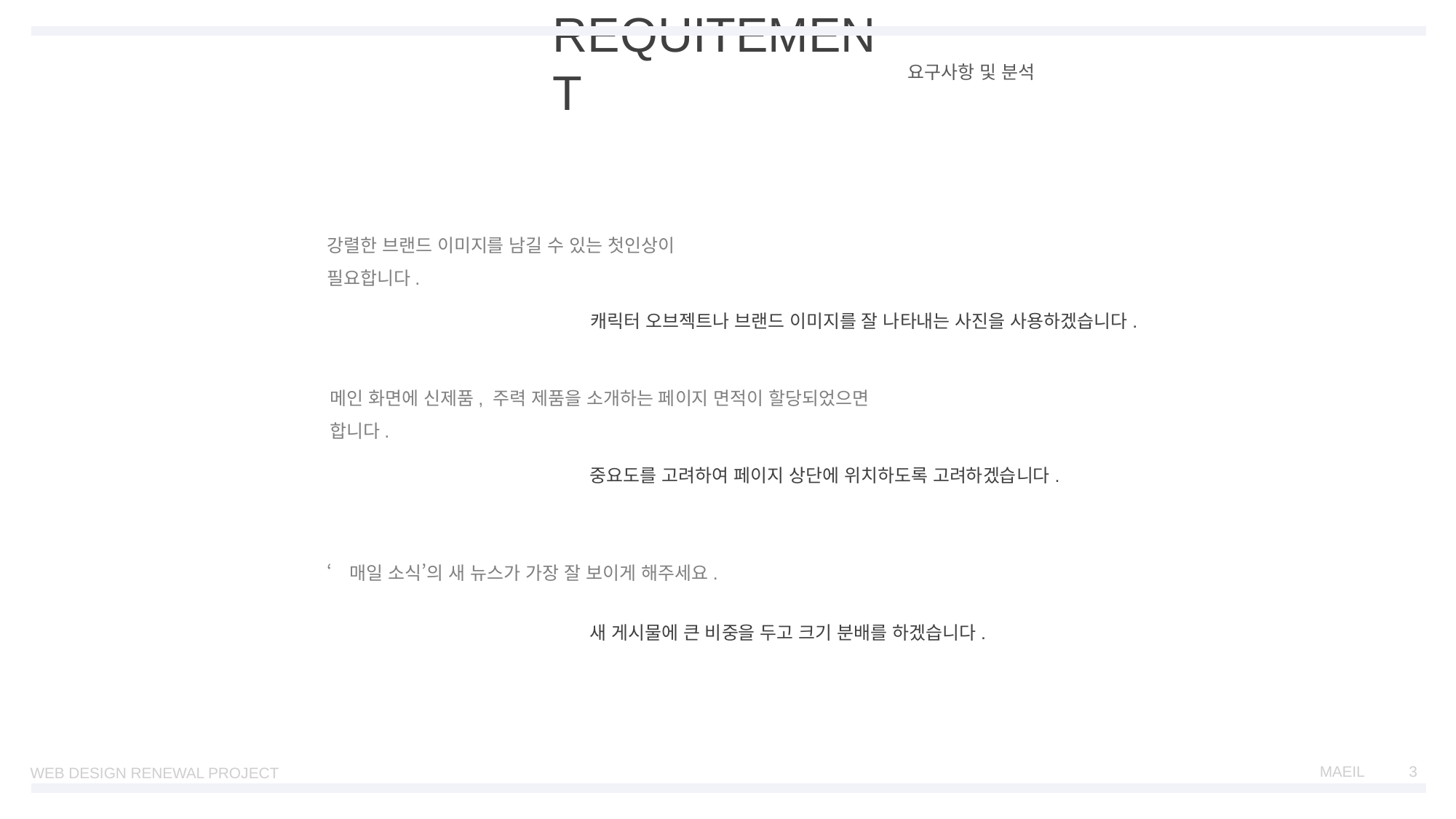

REQUITEMENT
요구사항 및 분석
강렬한 브랜드 이미지를 남길 수 있는 첫인상이 필요합니다.
캐릭터 오브젝트나 브랜드 이미지를 잘 나타내는 사진을 사용하겠습니다.
메인 화면에 신제품, 주력 제품을 소개하는 페이지 면적이 할당되었으면 합니다.
중요도를 고려하여 페이지 상단에 위치하도록 고려하겠습니다.
‘매일 소식’의 새 뉴스가 가장 잘 보이게 해주세요.
새 게시물에 큰 비중을 두고 크기 분배를 하겠습니다.
MAEIL
3
WEB DESIGN RENEWAL PROJECT